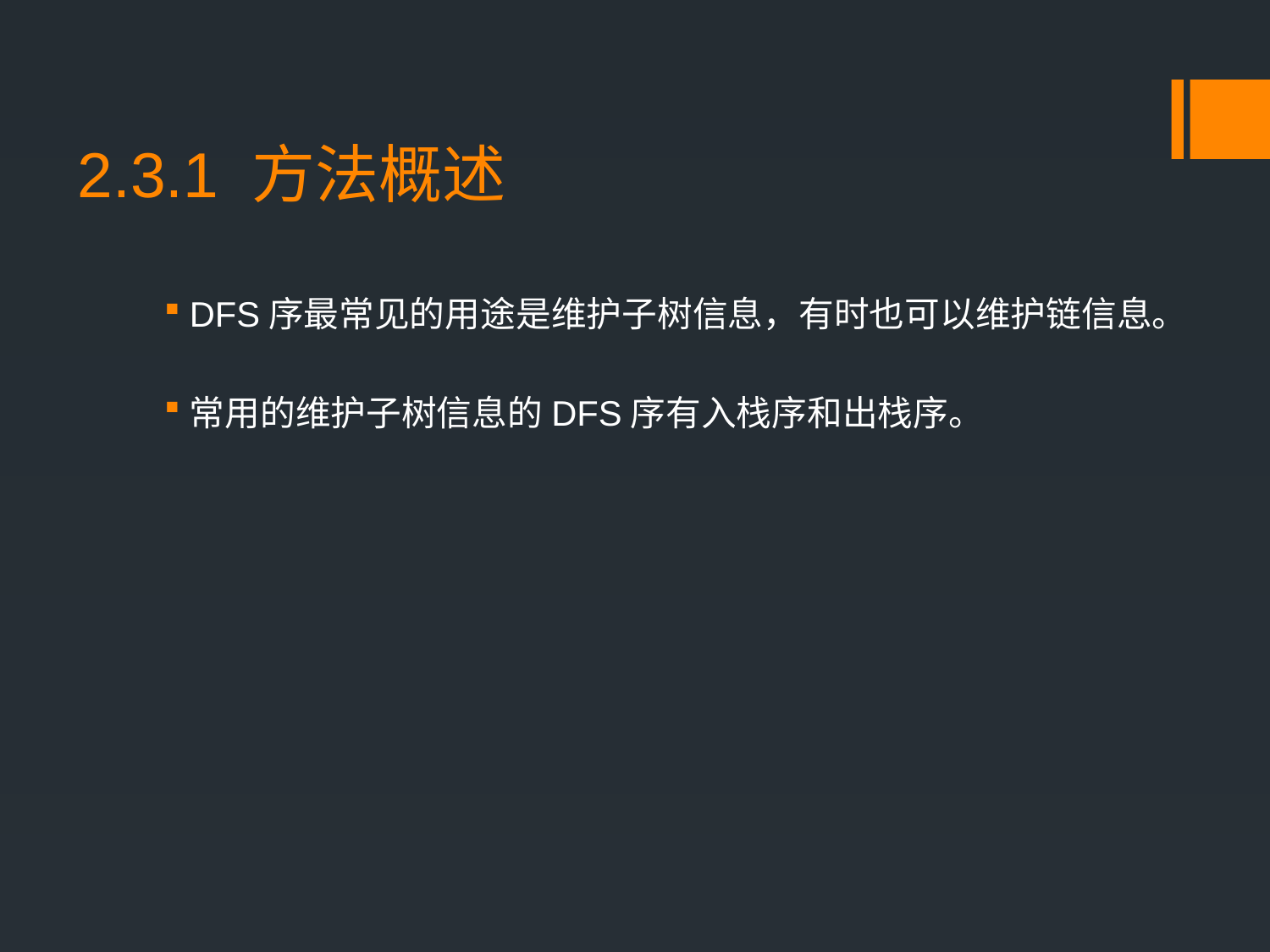

# 2.3.1 方法概述

DFS序最常见的用途是维护子树信息，有时也可以维护链信息。

常用的维护子树信息的DFS序有入栈序和出栈序。